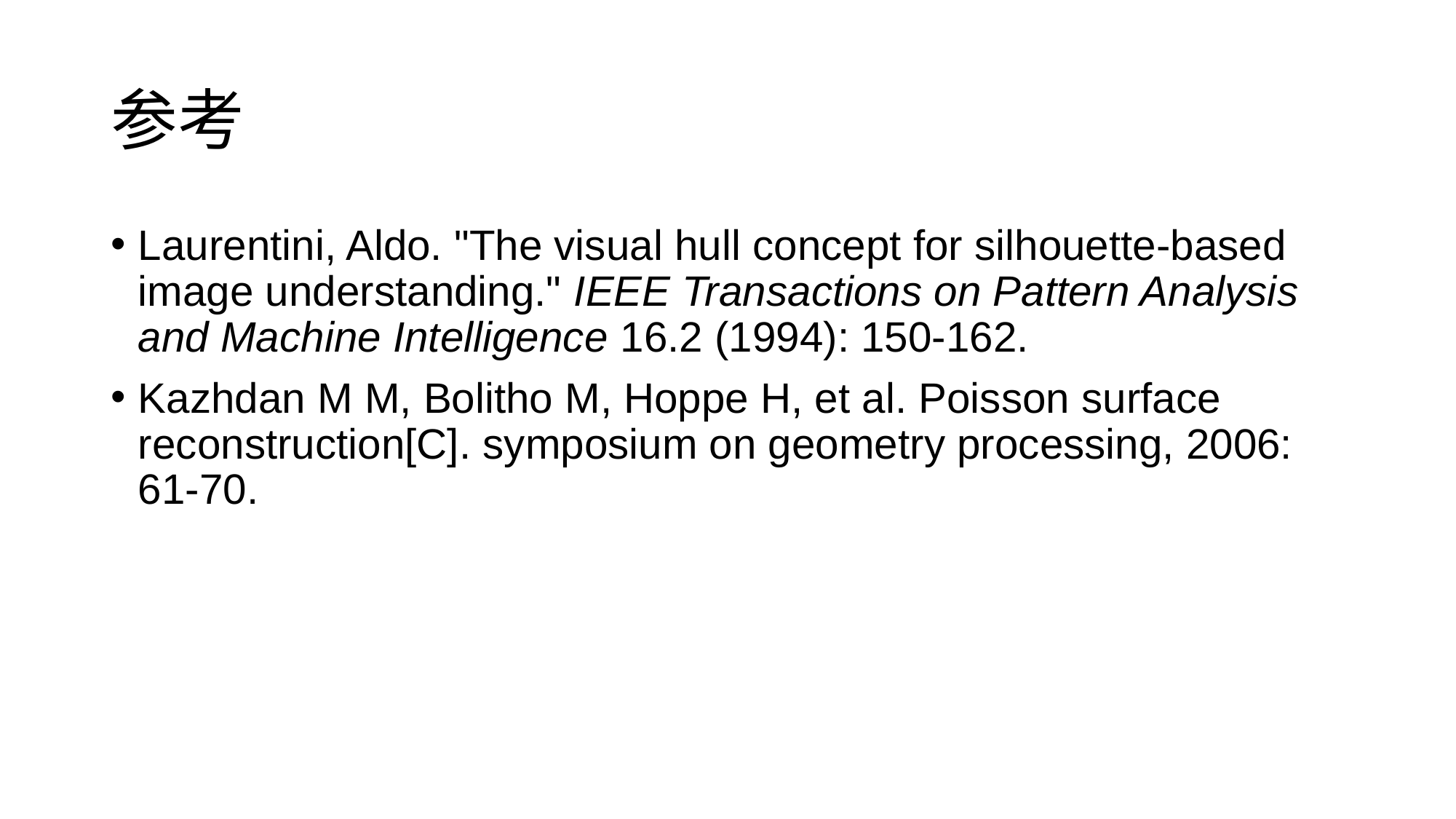

# 参考
Laurentini, Aldo. "The visual hull concept for silhouette-based image understanding." IEEE Transactions on Pattern Analysis and Machine Intelligence 16.2 (1994): 150-162.
Kazhdan M M, Bolitho M, Hoppe H, et al. Poisson surface reconstruction[C]. symposium on geometry processing, 2006: 61-70.